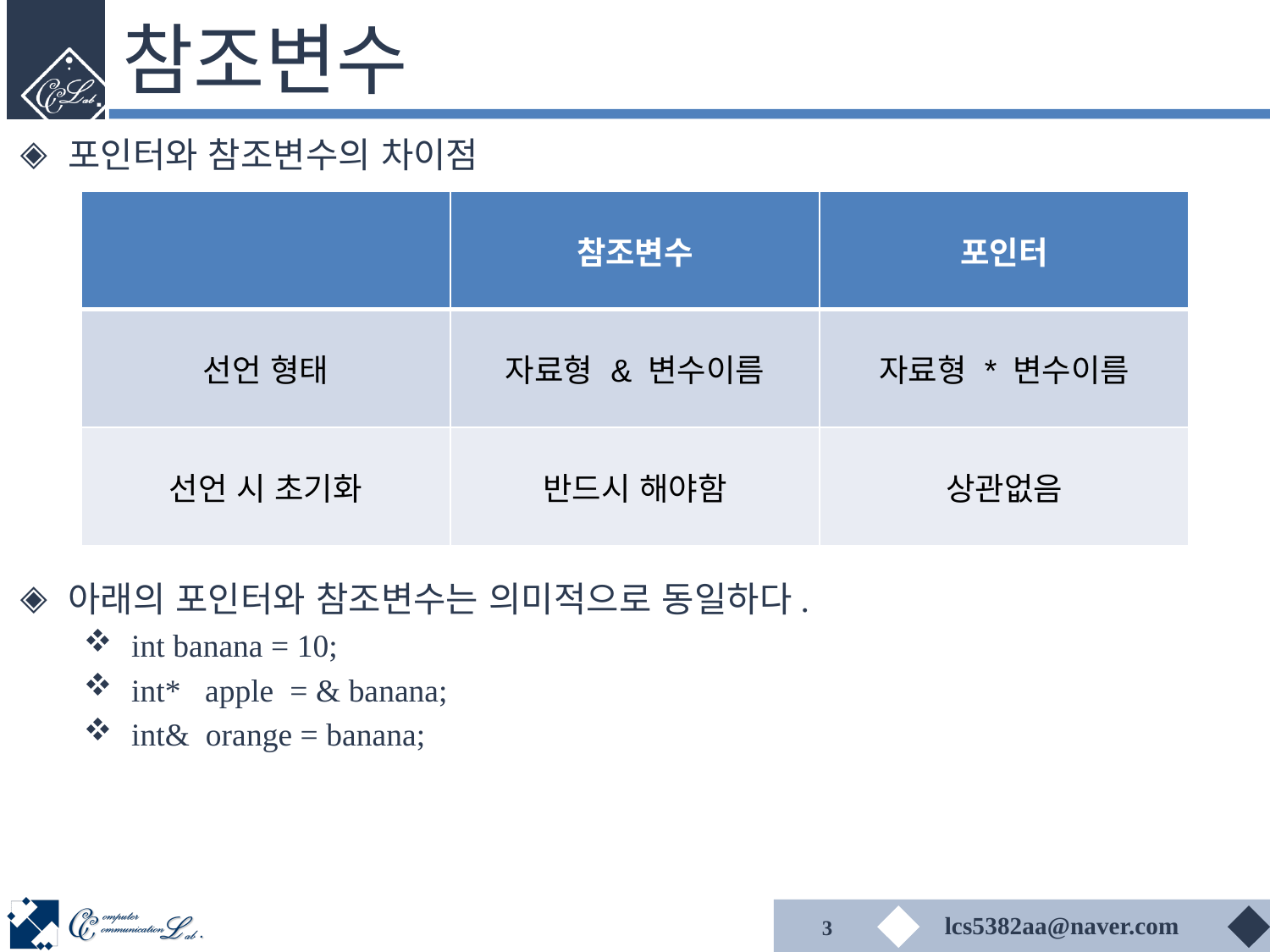

# 참조변수
포인터와 참조변수의 차이점

아래의 포인터와 참조변수는 의미적으로 동일하다.
 int banana = 10;
 int*   apple  = & banana;
 int&  orange = banana;

|  | 참조변수 | 포인터 |
| --- | --- | --- |
| 선언 형태 | 자료형 & 변수이름 | 자료형 \* 변수이름 |
| 선언 시 초기화 | 반드시 해야함 | 상관없음 |